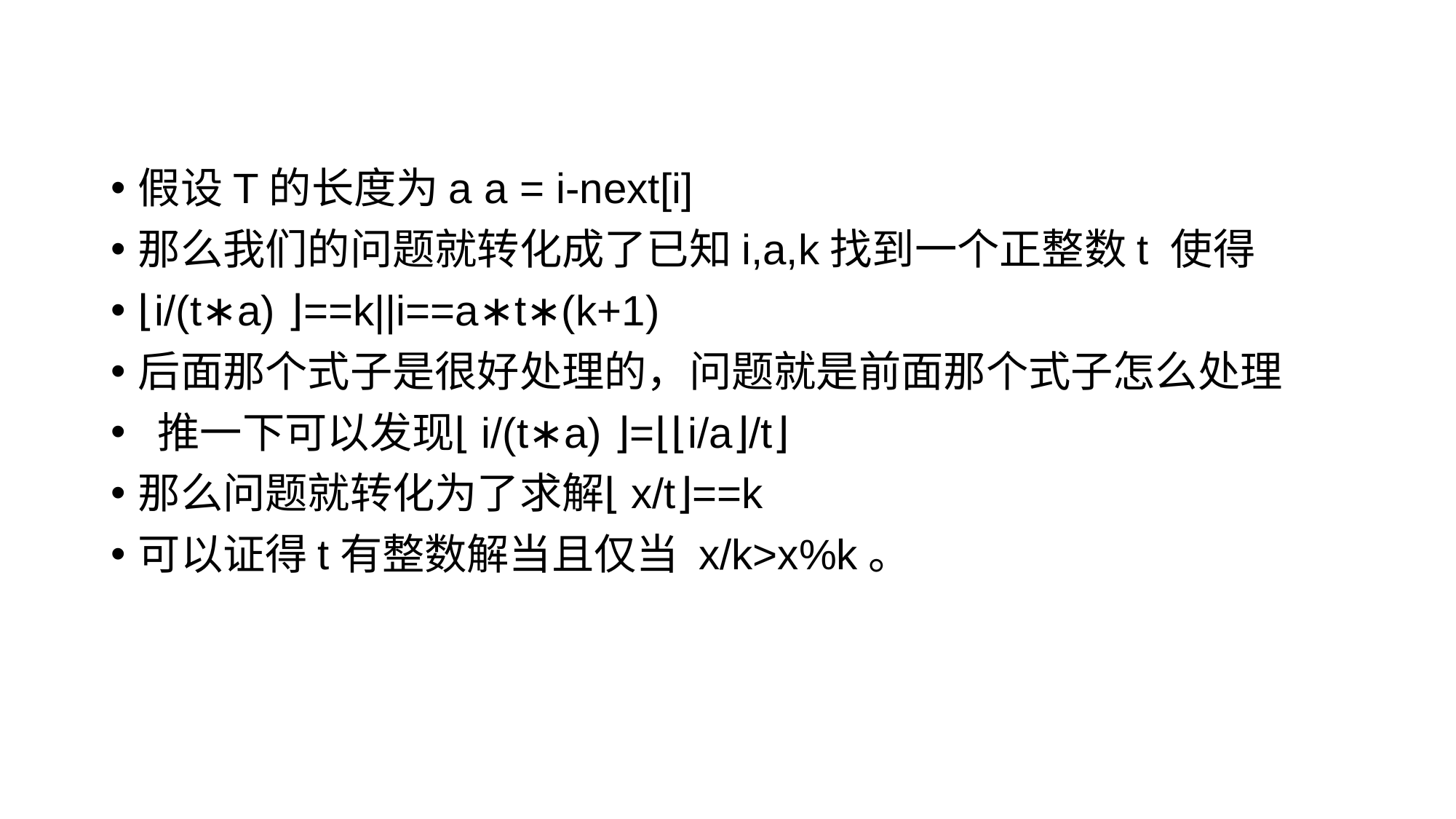

假设T的长度为a a = i-next[i]
那么我们的问题就转化成了已知i,a,k找到一个正整数t 使得
⌊i/(t∗a) ⌋==k||i==a∗t∗(k+1)
后面那个式子是很好处理的，问题就是前面那个式子怎么处理
 推一下可以发现⌊i/(t∗a) ⌋=⌊⌊i/a⌋/t⌋
那么问题就转化为了求解⌊x/t⌋==k
可以证得t有整数解当且仅当 x/k>x%k。